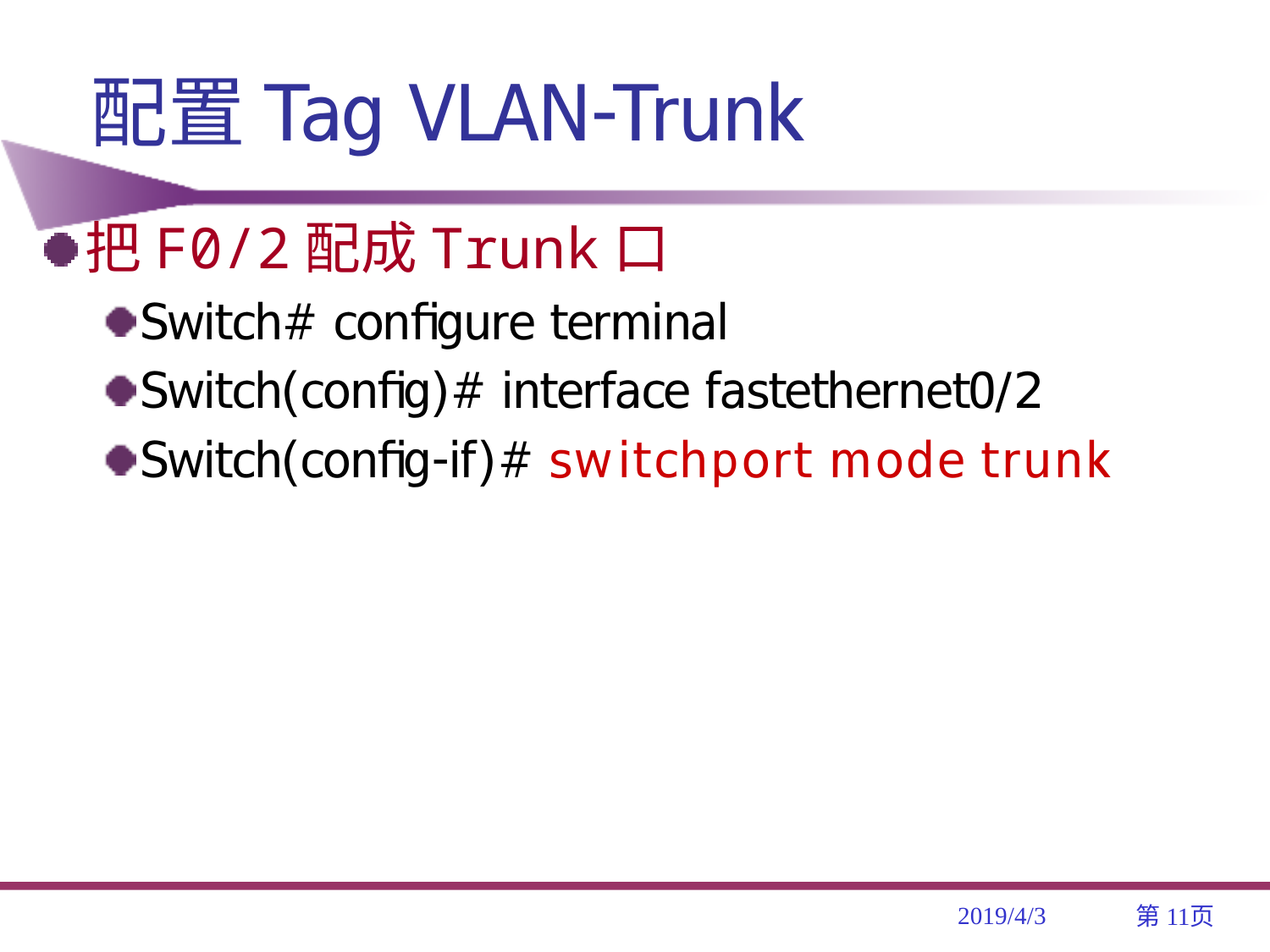

# 配置Tag VLAN-Trunk
把F0/2配成Trunk口
Switch# configure terminal
Switch(config)# interface fastethernet0/2
Switch(config-if)# switchport mode trunk
2019/4/3